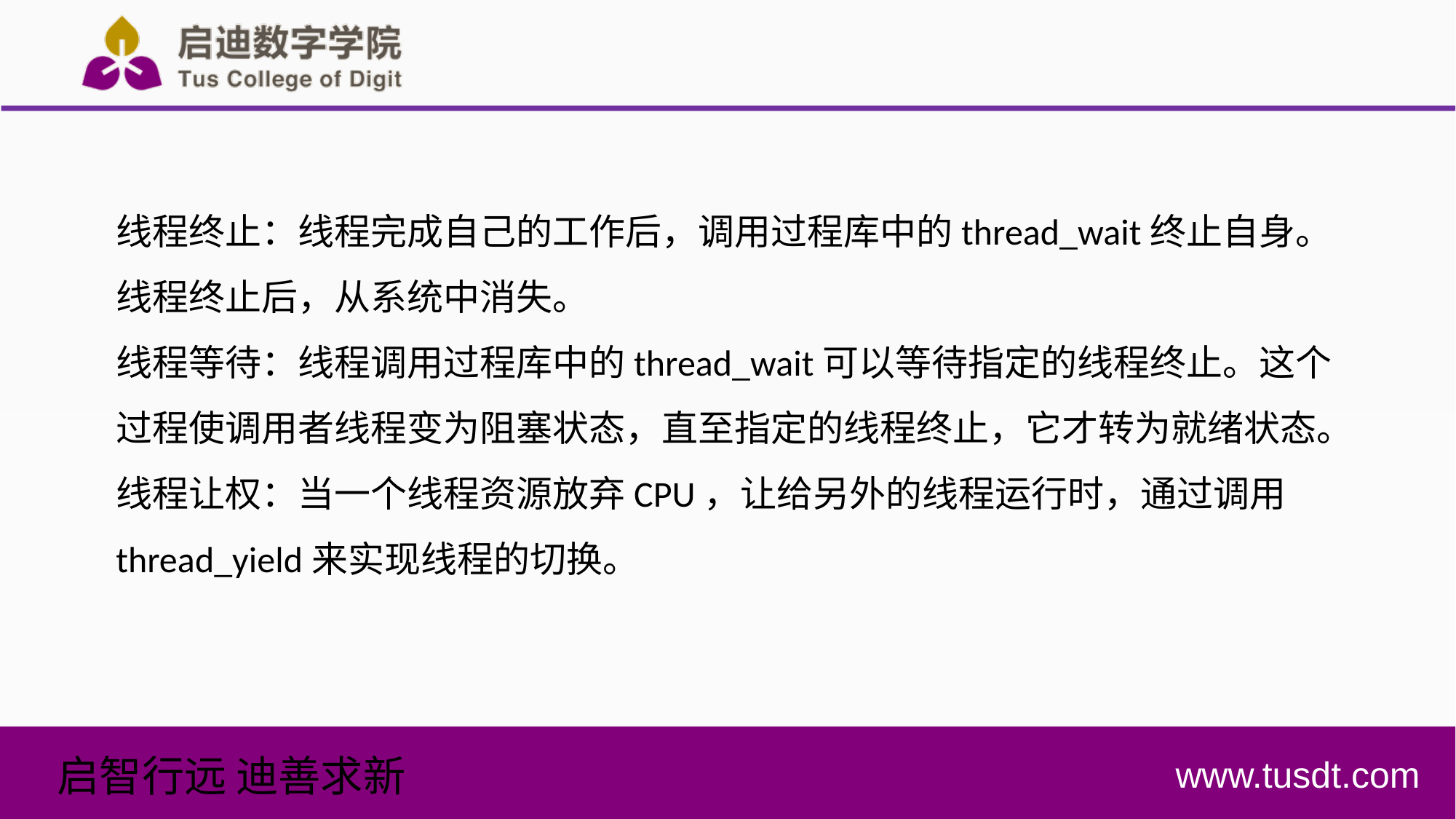

线程终止：线程完成自己的工作后，调用过程库中的thread_wait终止自身。线程终止后，从系统中消失。
线程等待：线程调用过程库中的thread_wait可以等待指定的线程终止。这个过程使调用者线程变为阻塞状态，直至指定的线程终止，它才转为就绪状态。
线程让权：当一个线程资源放弃CPU，让给另外的线程运行时，通过调用thread_yield来实现线程的切换。